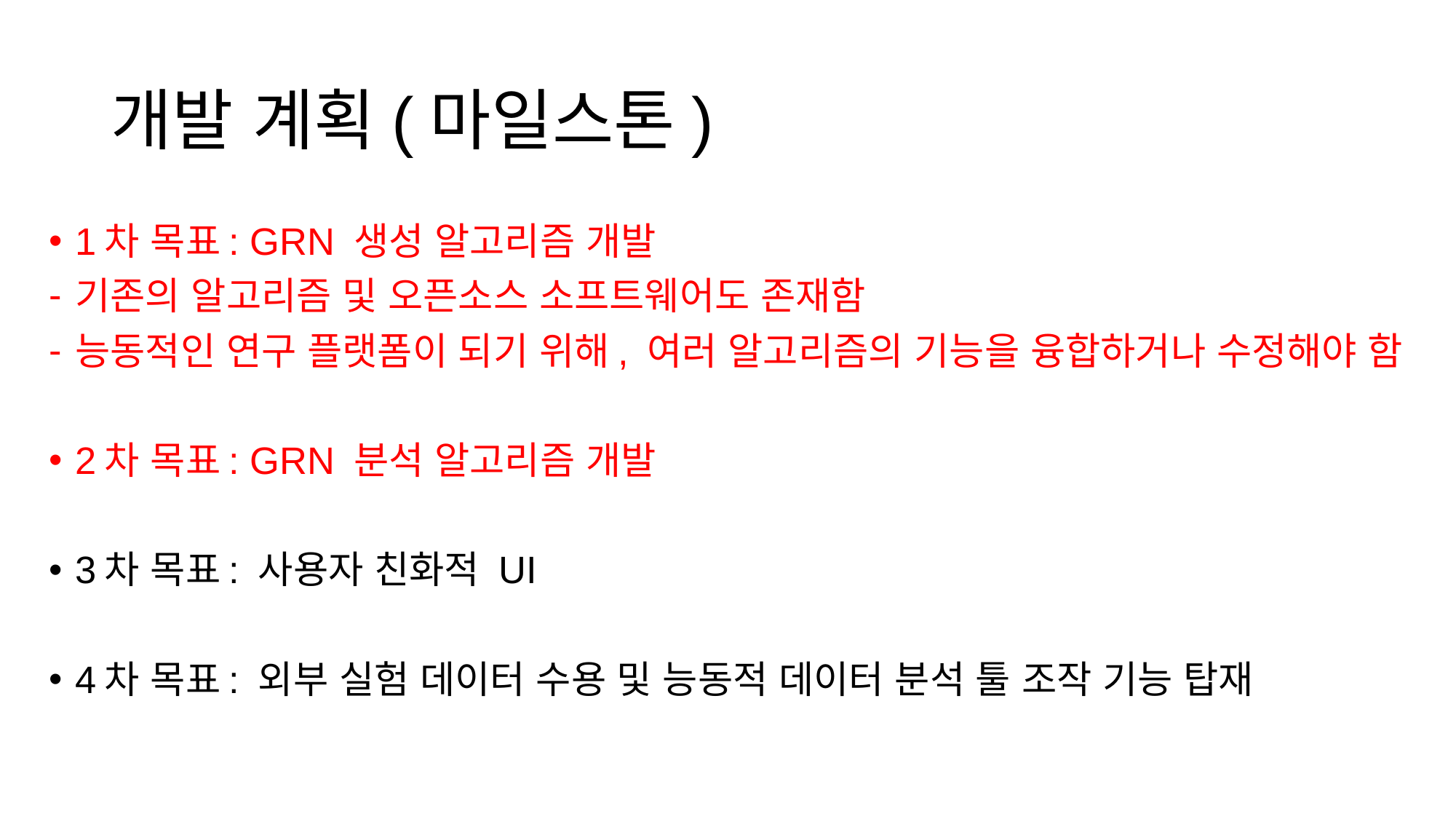

# 개발 계획(마일스톤)
1차 목표: GRN 생성 알고리즘 개발
기존의 알고리즘 및 오픈소스 소프트웨어도 존재함
능동적인 연구 플랫폼이 되기 위해, 여러 알고리즘의 기능을 융합하거나 수정해야 함

2차 목표: GRN 분석 알고리즘 개발

3차 목표: 사용자 친화적 UI

4차 목표: 외부 실험 데이터 수용 및 능동적 데이터 분석 툴 조작 기능 탑재